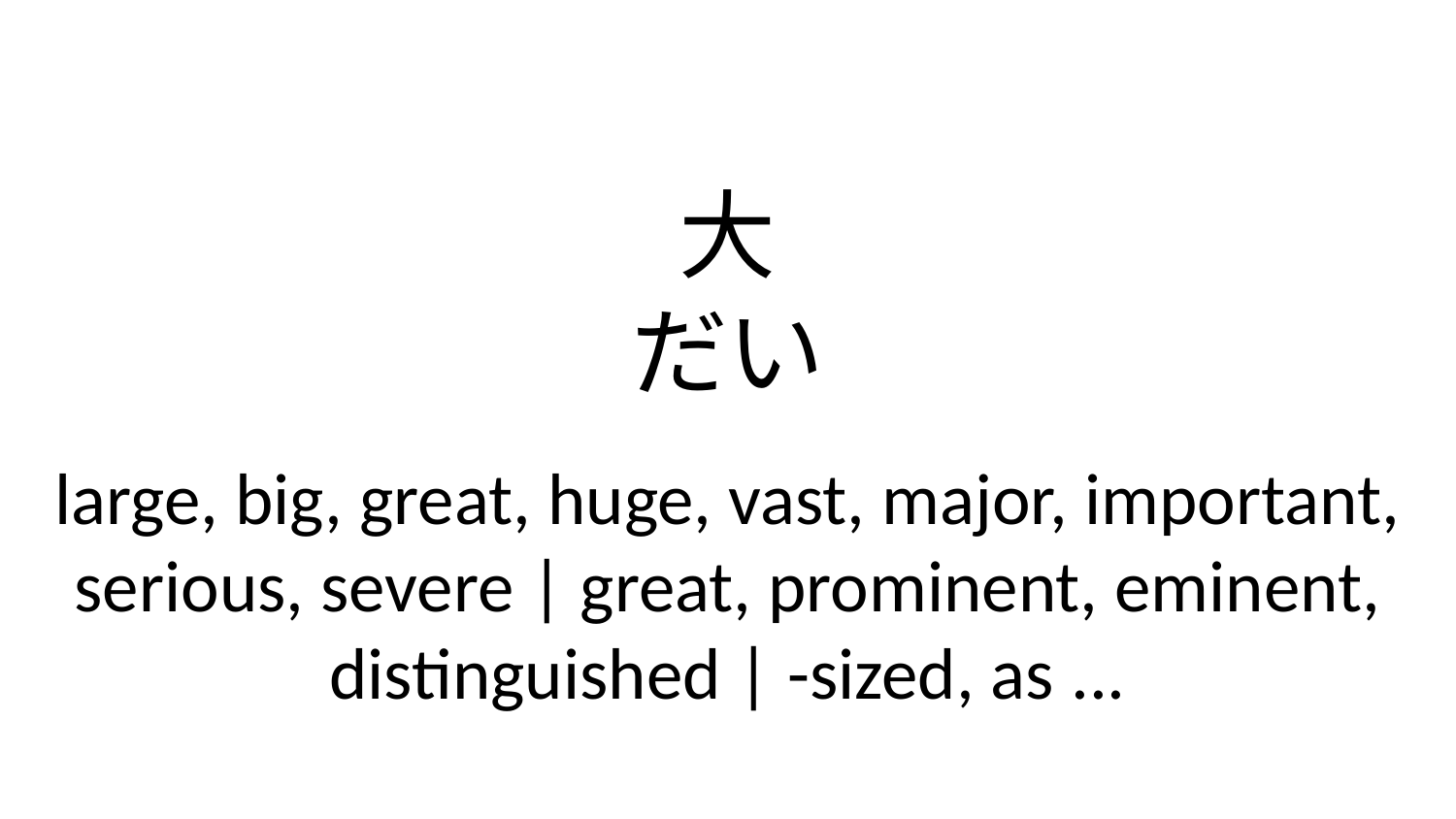

大
だい
large, big, great, huge, vast, major, important, serious, severe | great, prominent, eminent, distinguished | -sized, as ...
496-510